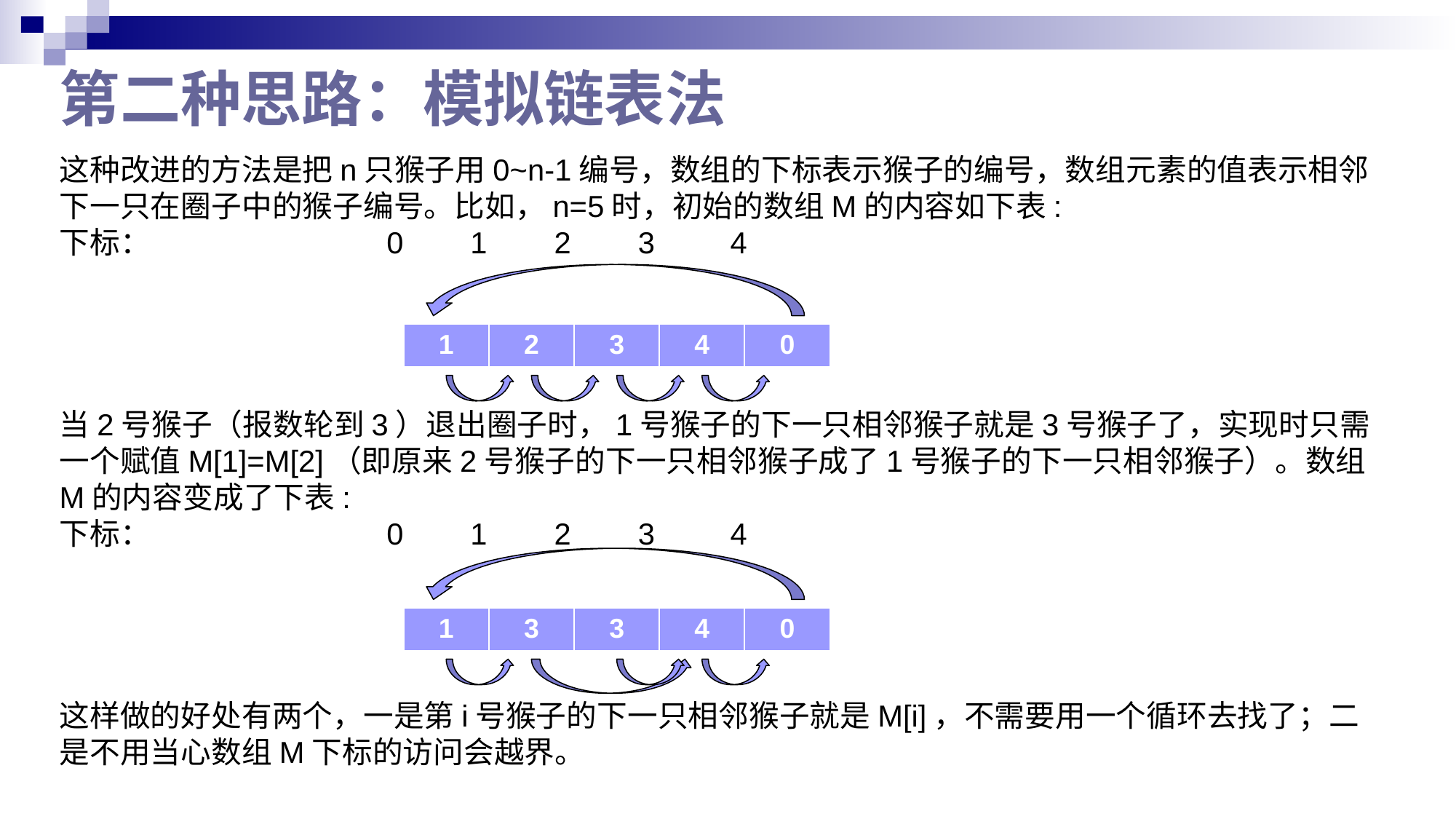

# 第二种思路：模拟链表法
这种改进的方法是把n只猴子用0~n-1编号，数组的下标表示猴子的编号，数组元素的值表示相邻下一只在圈子中的猴子编号。比如，n=5时，初始的数组M的内容如下表:
下标：                                  0        1        2        3         4

当2号猴子（报数轮到3）退出圈子时，1号猴子的下一只相邻猴子就是3号猴子了，实现时只需一个赋值M[1]=M[2]（即原来2号猴子的下一只相邻猴子成了1号猴子的下一只相邻猴子）。数组M的内容变成了下表:
下标：                                  0        1        2        3         4

这样做的好处有两个，一是第i号猴子的下一只相邻猴子就是M[i]，不需要用一个循环去找了；二是不用当心数组M下标的访问会越界。

| 1 | 2 | 3 | 4 | 0 |
| --- | --- | --- | --- | --- |

| 1 | 3 | 3 | 4 | 0 |
| --- | --- | --- | --- | --- |

39